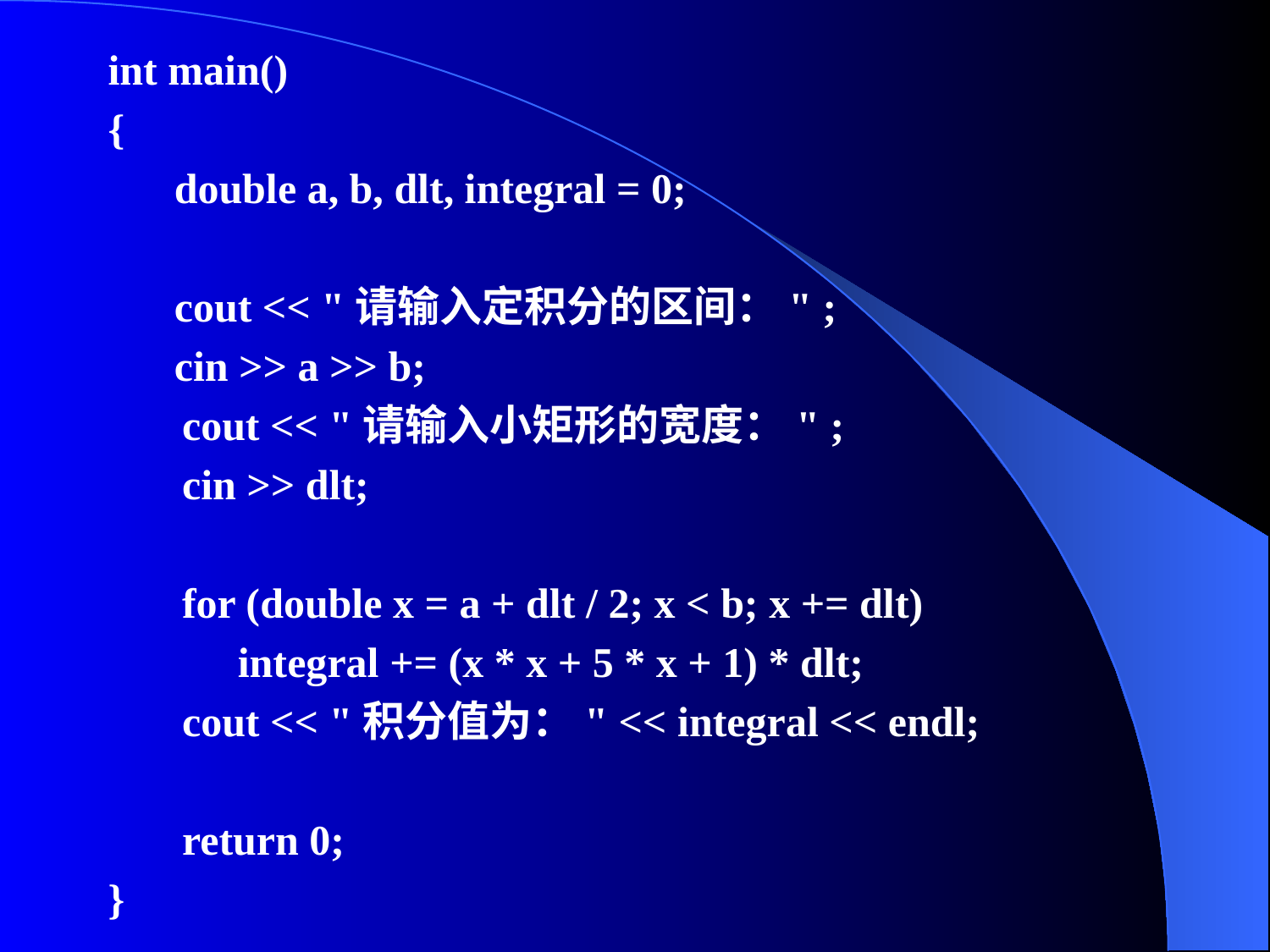

int main()
{
	double a, b, dlt, integral = 0;

	cout << "请输入定积分的区间：" ;
	cin >> a >> b;
       cout << "请输入小矩形的宽度：" ;
       cin >> dlt;

       for (double x = a + dlt / 2; x < b; x += dlt)
	      integral += (x * x + 5 * x + 1) * dlt;
       cout << "积分值为：" << integral << endl;

       return 0;
}